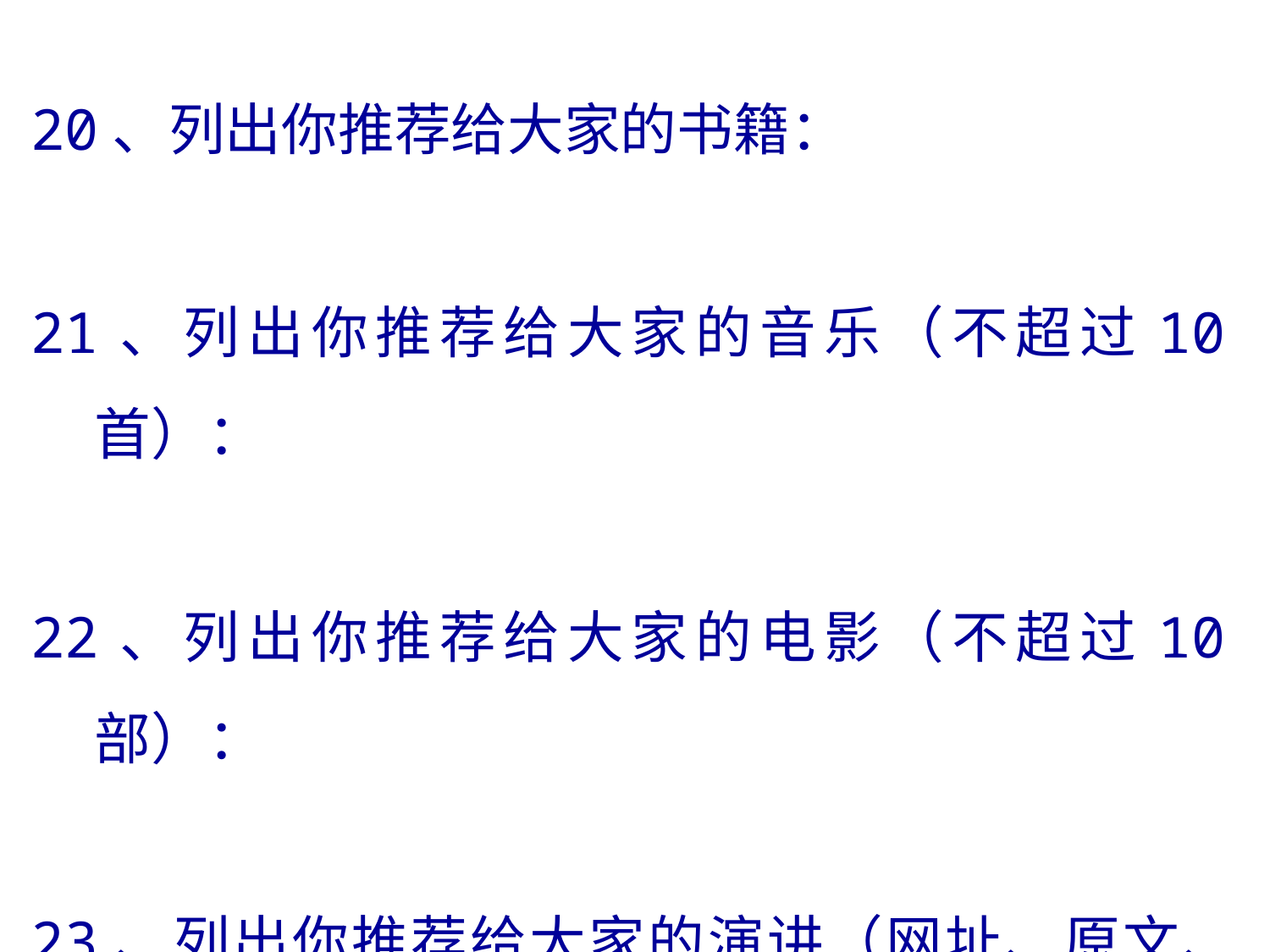

20、列出你推荐给大家的书籍：

21、列出你推荐给大家的音乐（不超过10首）：

22、列出你推荐给大家的电影（不超过10部）：

23、列出你推荐给大家的演讲（网址、原文、视频等）：